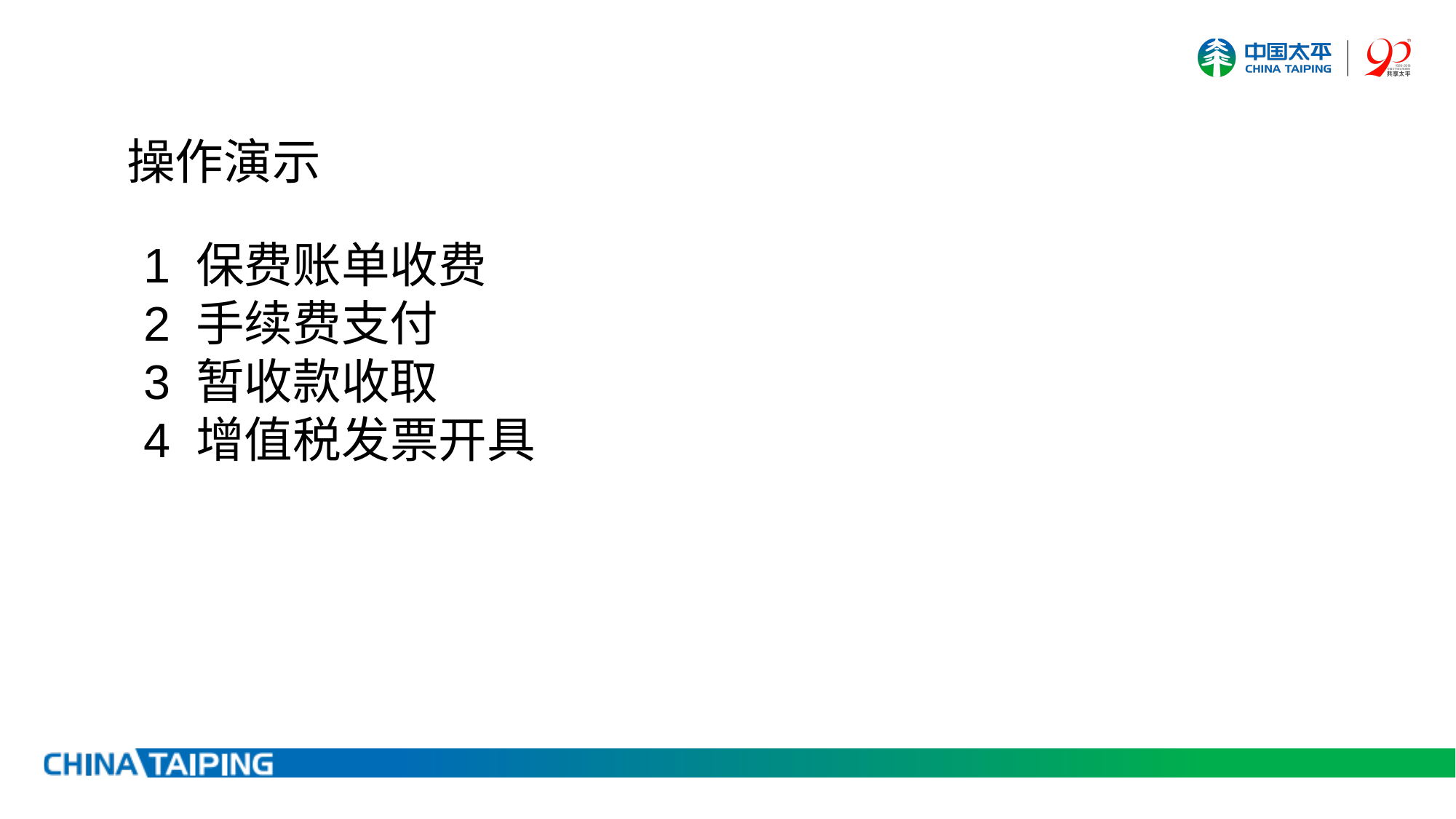

操作演示
1 保费账单收费
2 手续费支付
3 暂收款收取
4 增值税发票开具
27